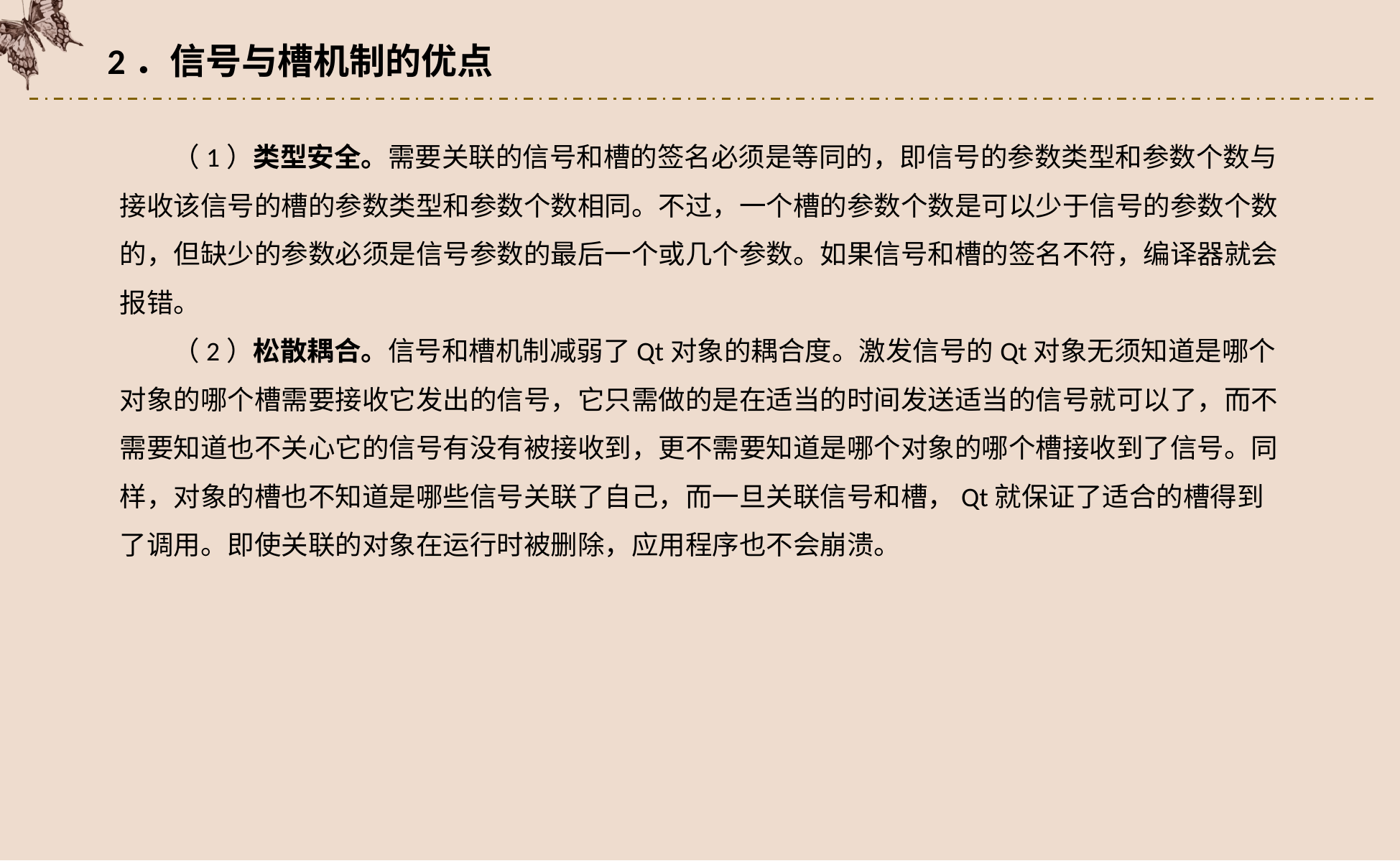

2．信号与槽机制的优点
（1）类型安全。需要关联的信号和槽的签名必须是等同的，即信号的参数类型和参数个数与接收该信号的槽的参数类型和参数个数相同。不过，一个槽的参数个数是可以少于信号的参数个数的，但缺少的参数必须是信号参数的最后一个或几个参数。如果信号和槽的签名不符，编译器就会报错。
（2）松散耦合。信号和槽机制减弱了Qt对象的耦合度。激发信号的Qt对象无须知道是哪个对象的哪个槽需要接收它发出的信号，它只需做的是在适当的时间发送适当的信号就可以了，而不需要知道也不关心它的信号有没有被接收到，更不需要知道是哪个对象的哪个槽接收到了信号。同样，对象的槽也不知道是哪些信号关联了自己，而一旦关联信号和槽，Qt就保证了适合的槽得到了调用。即使关联的对象在运行时被删除，应用程序也不会崩溃。